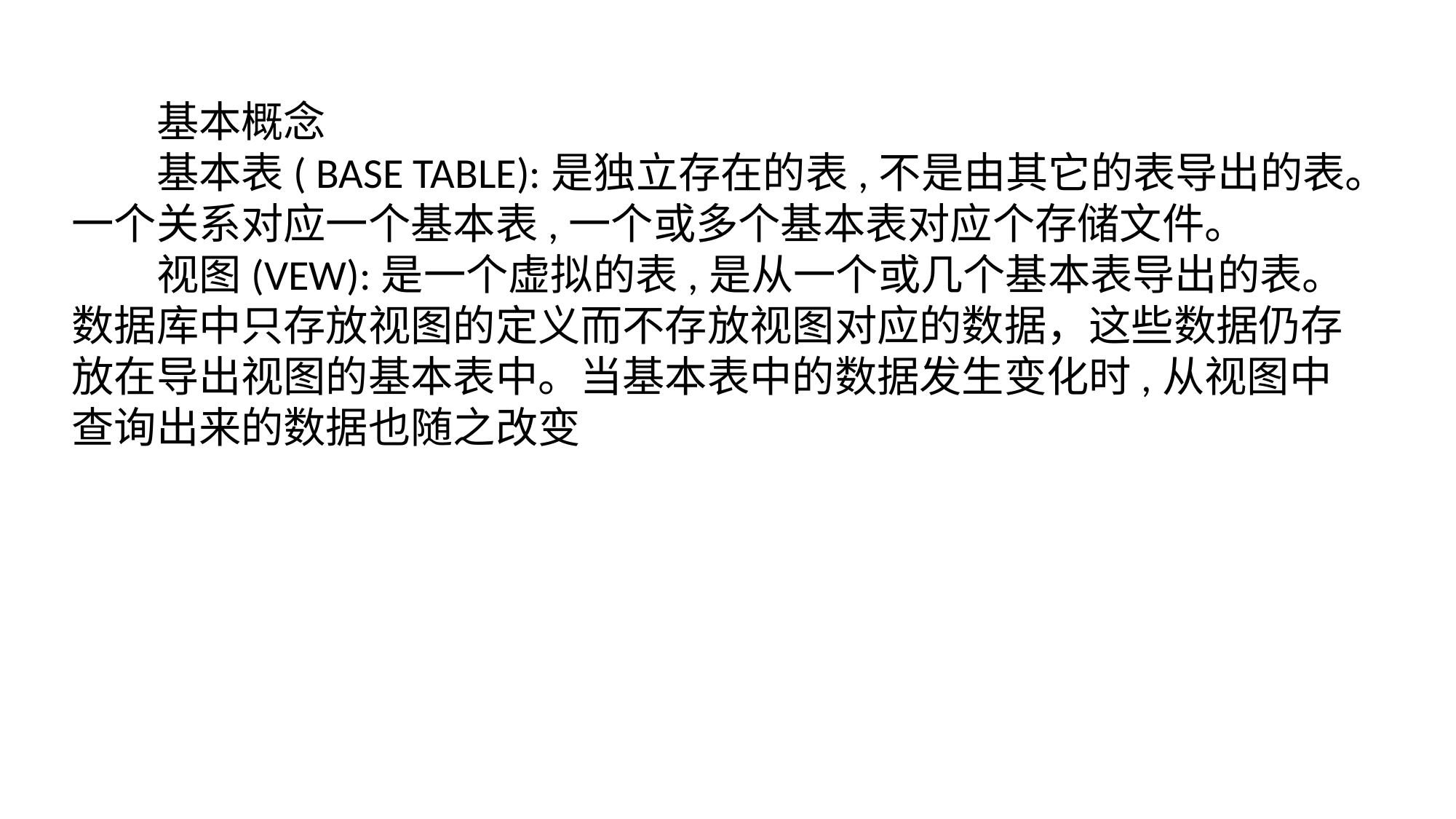

基本概念
基本表( BASE TABLE):是独立存在的表,不是由其它的表导出的表。一个关系对应一个基本表,一个或多个基本表对应个存储文件。
视图(VEW):是一个虚拟的表,是从一个或几个基本表导出的表。数据库中只存放视图的定义而不存放视图对应的数据，这些数据仍存放在导出视图的基本表中。当基本表中的数据发生变化时,从视图中查询出来的数据也随之改变